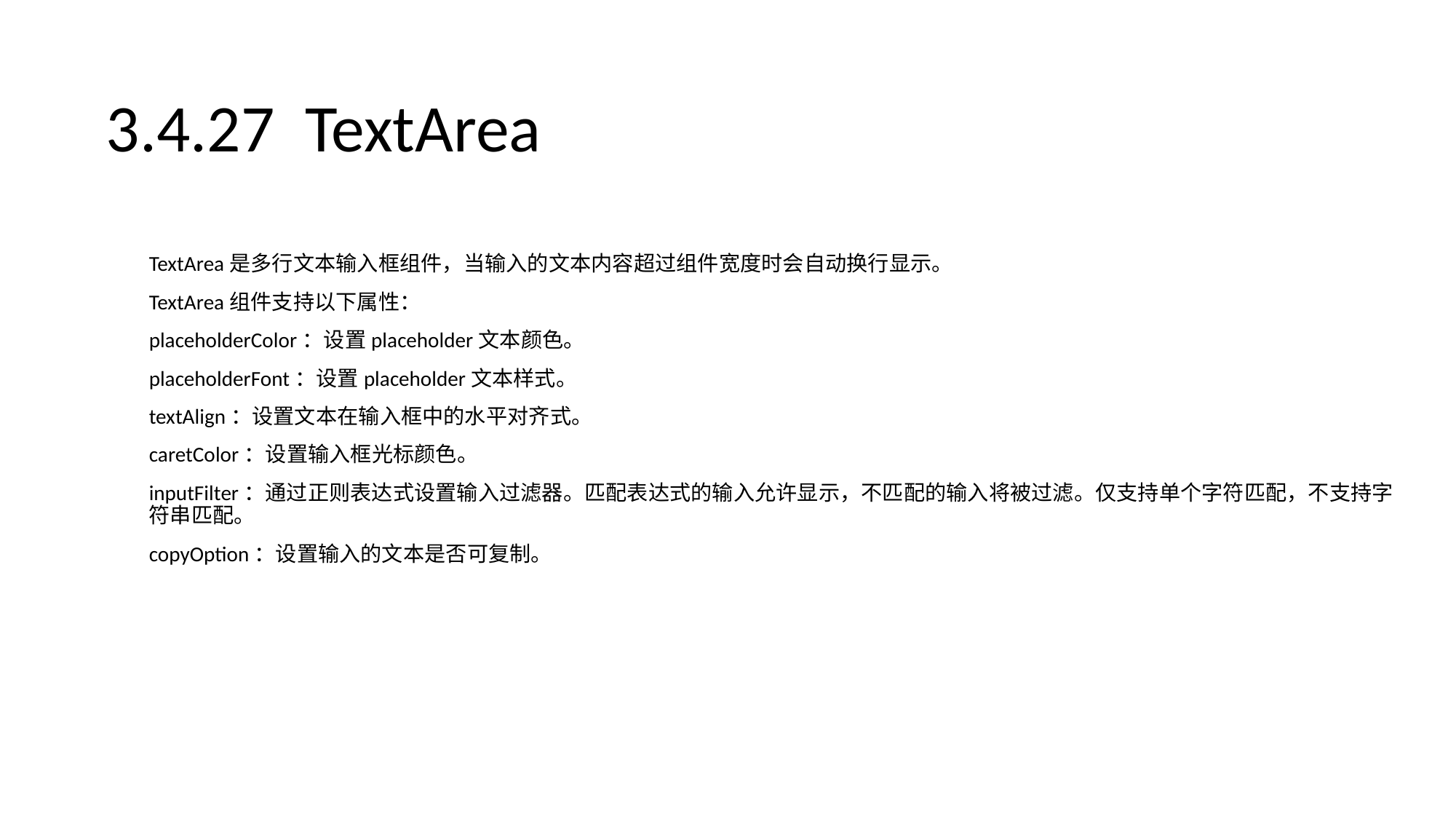

# 3.4.27  TextArea
TextArea是多行文本输入框组件，当输入的文本内容超过组件宽度时会自动换行显示。
TextArea组件支持以下属性：
placeholderColor：设置placeholder文本颜色。
placeholderFont：设置placeholder文本样式。
textAlign：设置文本在输入框中的水平对齐式。
caretColor：设置输入框光标颜色。
inputFilter：通过正则表达式设置输入过滤器。匹配表达式的输入允许显示，不匹配的输入将被过滤。仅支持单个字符匹配，不支持字符串匹配。
copyOption：设置输入的文本是否可复制。